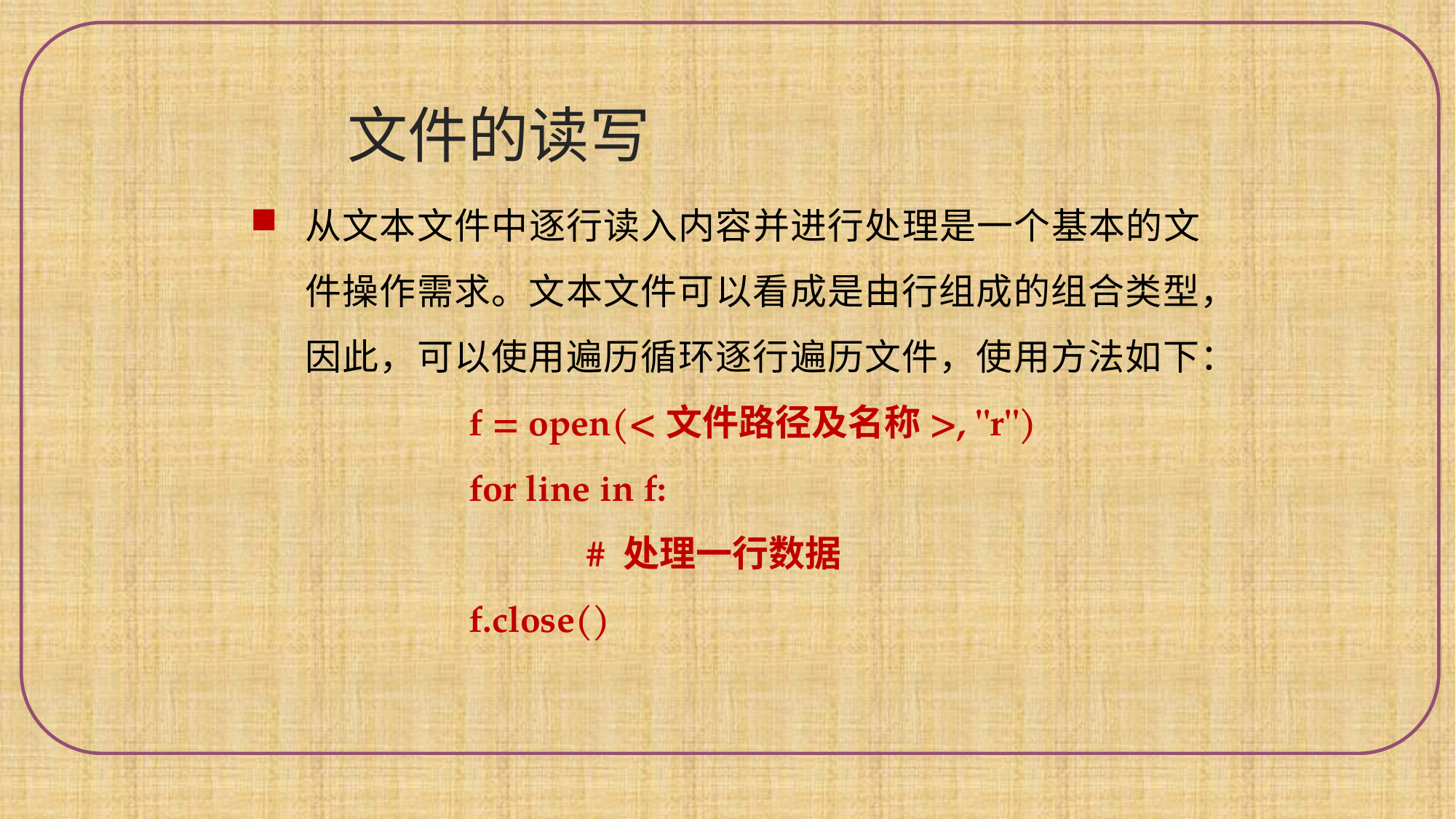

文件的读写
从文本文件中逐行读入内容并进行处理是一个基本的文件操作需求。文本文件可以看成是由行组成的组合类型，因此，可以使用遍历循环逐行遍历文件，使用方法如下：
		f = open(<文件路径及名称>, "r")
		for line in f:
   			 # 处理一行数据
		f.close()